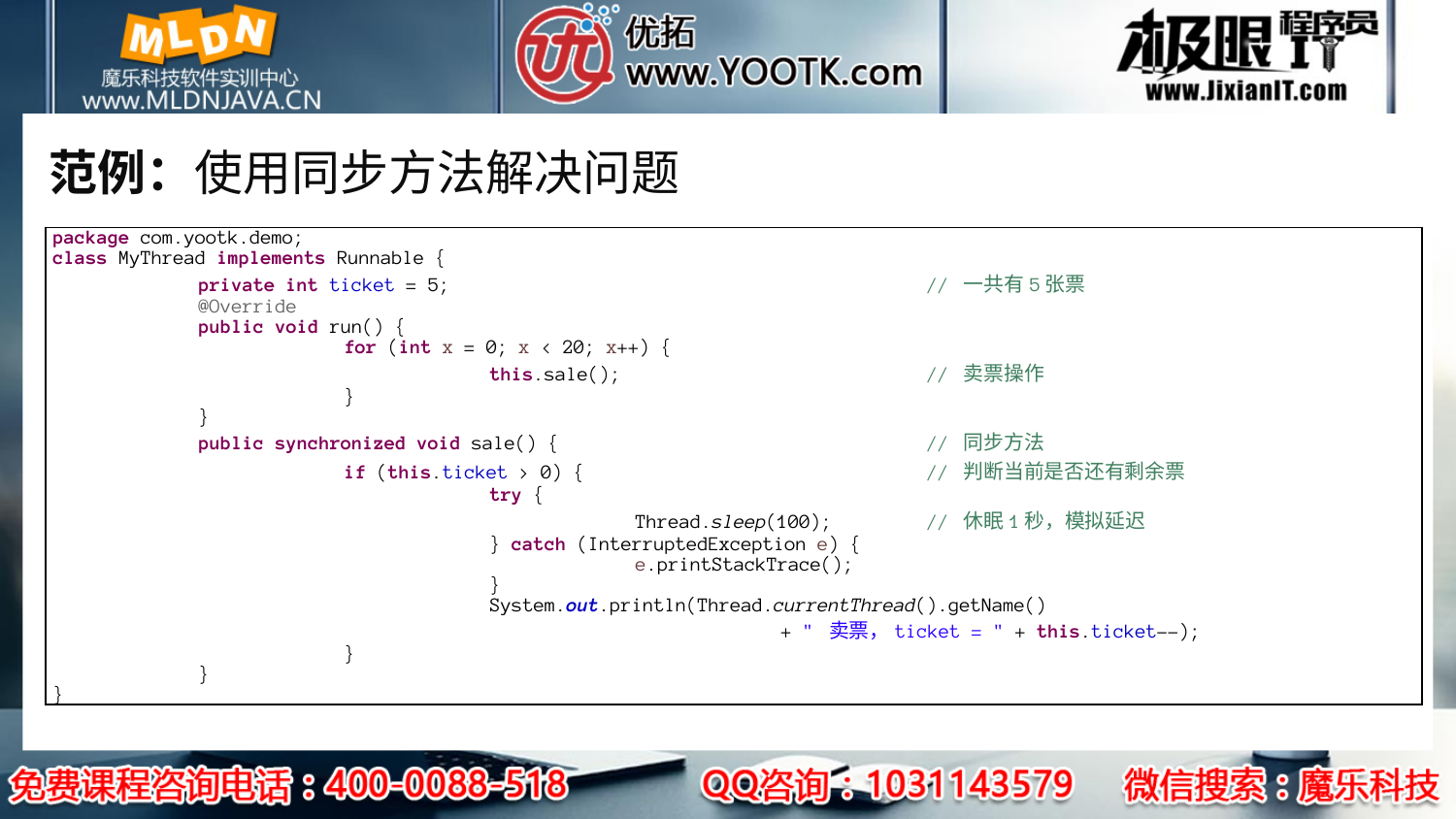

# 范例：使用同步方法解决问题
| package com.yootk.demo; class MyThread implements Runnable { private int ticket = 5; // 一共有5张票 @Override public void run() { for (int x = 0; x < 20; x++) { this.sale(); // 卖票操作 } } public synchronized void sale() { // 同步方法 if (this.ticket > 0) { // 判断当前是否还有剩余票 try { Thread.sleep(100); // 休眠1秒，模拟延迟 } catch (InterruptedException e) { e.printStackTrace(); } System.out.println(Thread.currentThread().getName() + " 卖票，ticket = " + this.ticket--); } } } |
| --- |